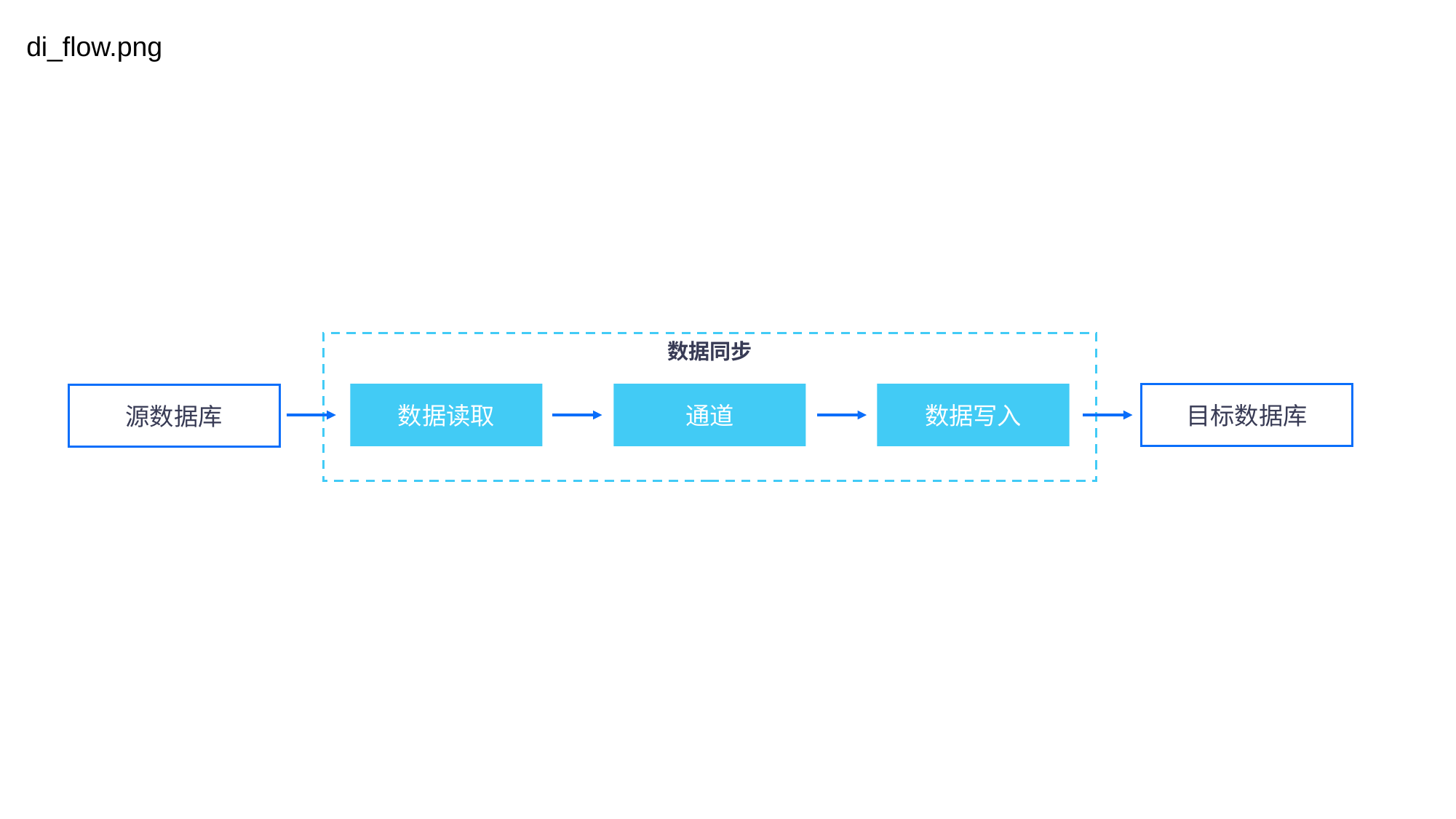

di_flow.png
数据同步
数据读取
通道
数据写入
目标数据库
源数据库